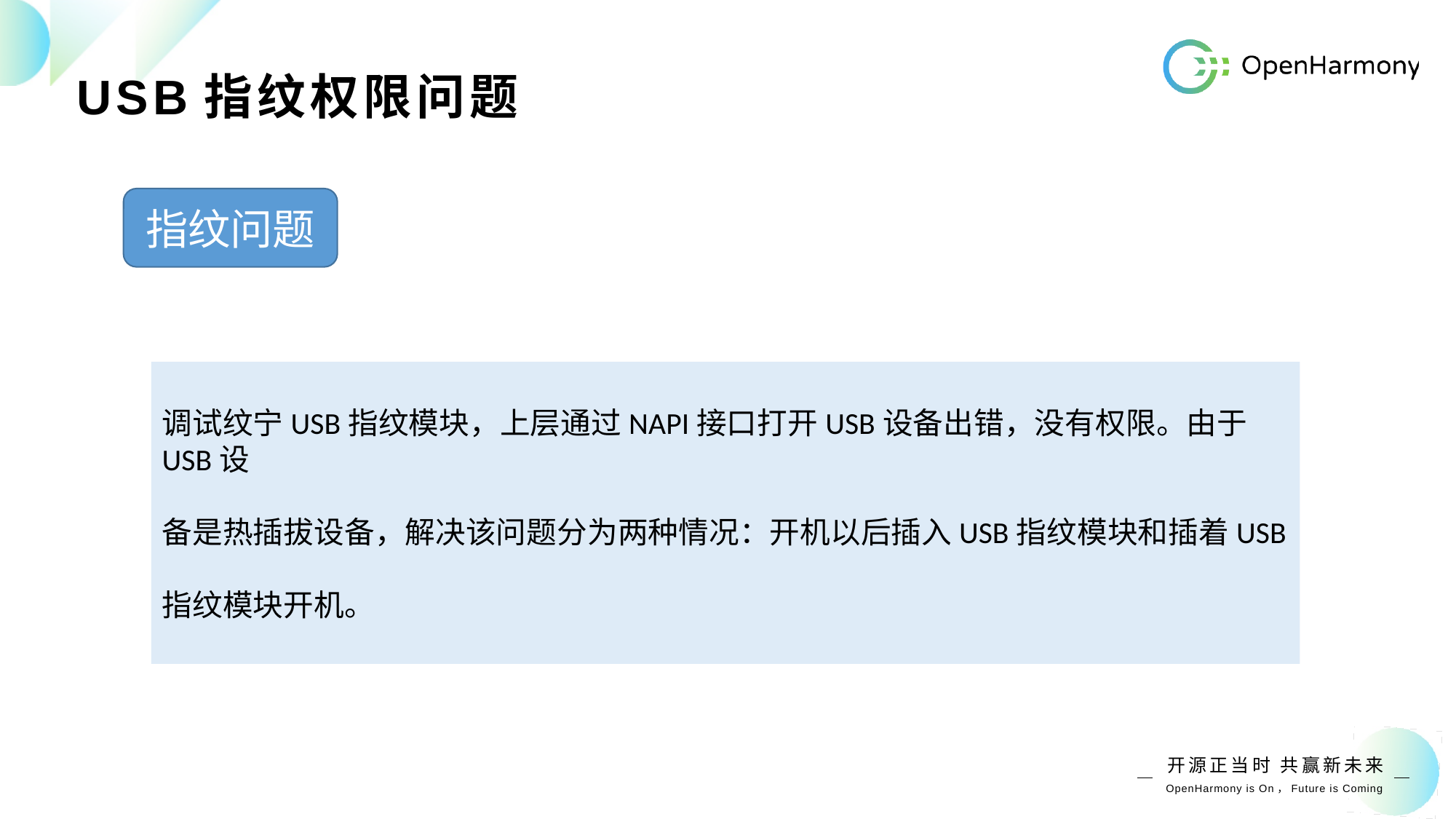

USB指纹权限问题
指纹问题

调试纹宁USB指纹模块，上层通过NAPI接口打开USB设备出错，没有权限。由于USB设

备是热插拔设备，解决该问题分为两种情况：开机以后插入USB指纹模块和插着USB

指纹模块开机。